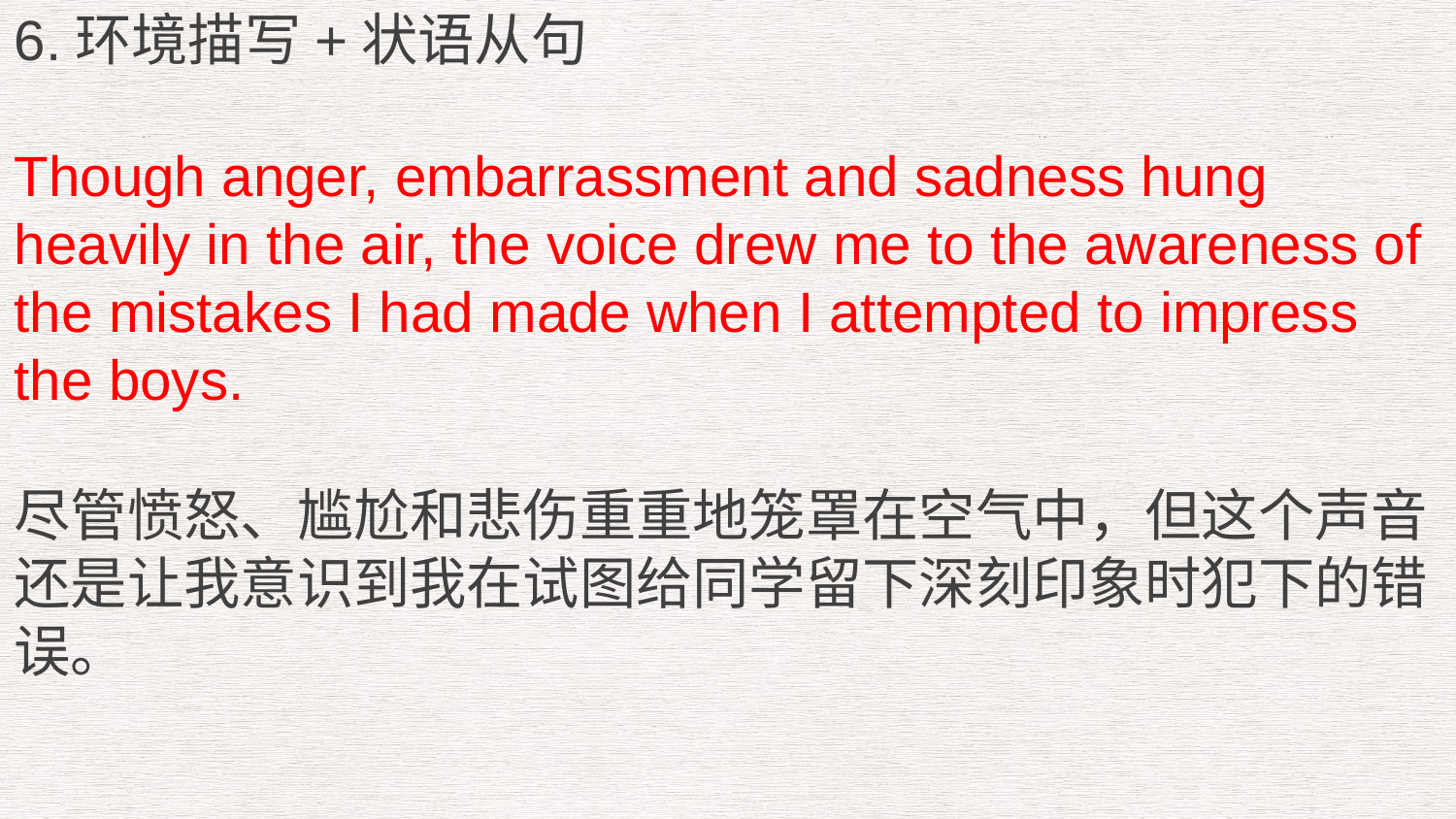

6.环境描写+状语从句

Though anger, embarrassment and sadness hung heavily in the air, the voice drew me to the awareness of the mistakes I had made when I attempted to impress the boys.

尽管愤怒、尴尬和悲伤重重地笼罩在空气中，但这个声音还是让我意识到我在试图给同学留下深刻印象时犯下的错误。